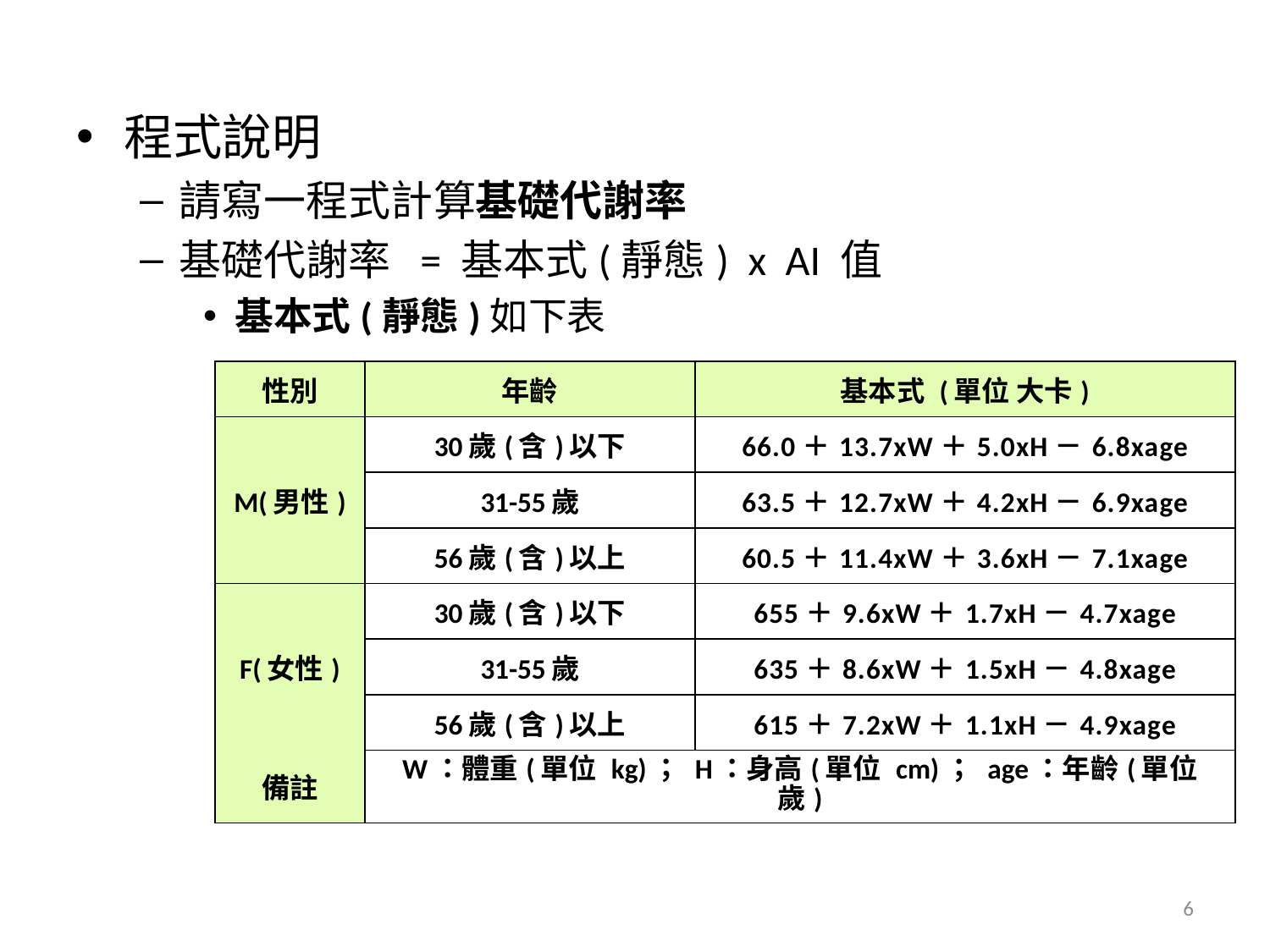

程式說明
請寫一程式計算基礎代謝率
基礎代謝率  = 基本式(靜態)  x  AI 值
基本式(靜態)如下表

| 性別 | 年齡 | 基本式 (單位 大卡) |
| --- | --- | --- |
| M(男性) | 30歲(含)以下 | 66.0＋13.7xW＋5.0xH－6.8xage |
|  | 31-55歲 | 63.5＋12.7xW＋4.2xH－6.9xage |
|  | 56歲(含)以上 | 60.5＋11.4xW＋3.6xH－7.1xage |
| F(女性) | 30歲(含)以下 | 655＋9.6xW＋1.7xH－4.7xage |
|  | 31-55歲 | 635＋8.6xW＋1.5xH－4.8xage |
|  | 56歲(含)以上 | 615＋7.2xW＋1.1xH－4.9xage |
| 備註 | W：體重(單位 kg)； H：身高(單位 cm)； age：年齡(單位 歲) |  |
6